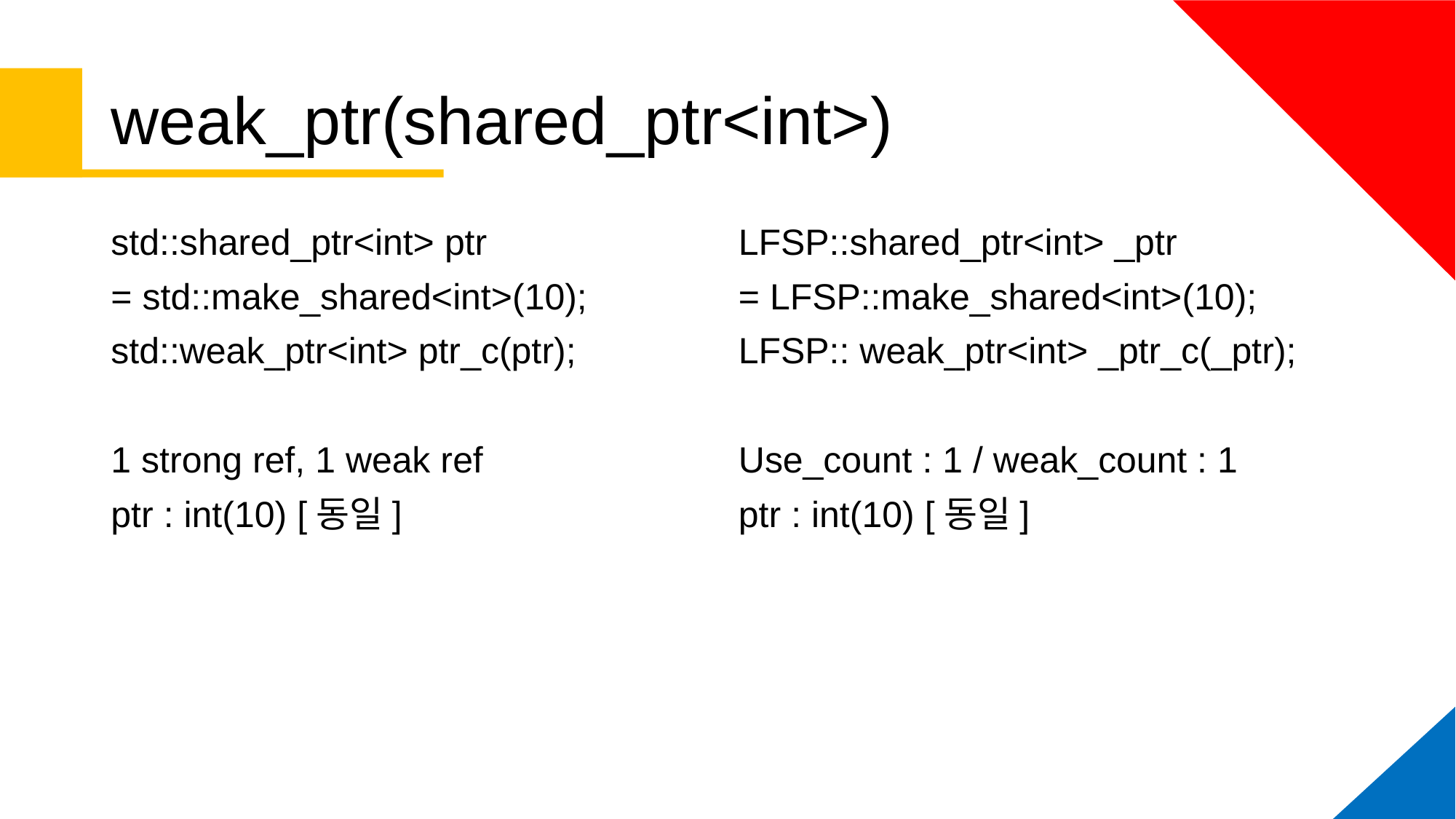

# weak_ptr(shared_ptr<int>)

std::shared_ptr<int> ptr
= std::make_shared<int>(10);
std::weak_ptr<int> ptr_c(ptr);

1 strong ref, 1 weak ref
ptr : int(10) [동일]
LFSP::shared_ptr<int> _ptr
= LFSP::make_shared<int>(10);
LFSP:: weak_ptr<int> _ptr_c(_ptr);

Use_count : 1 / weak_count : 1
ptr : int(10) [동일]